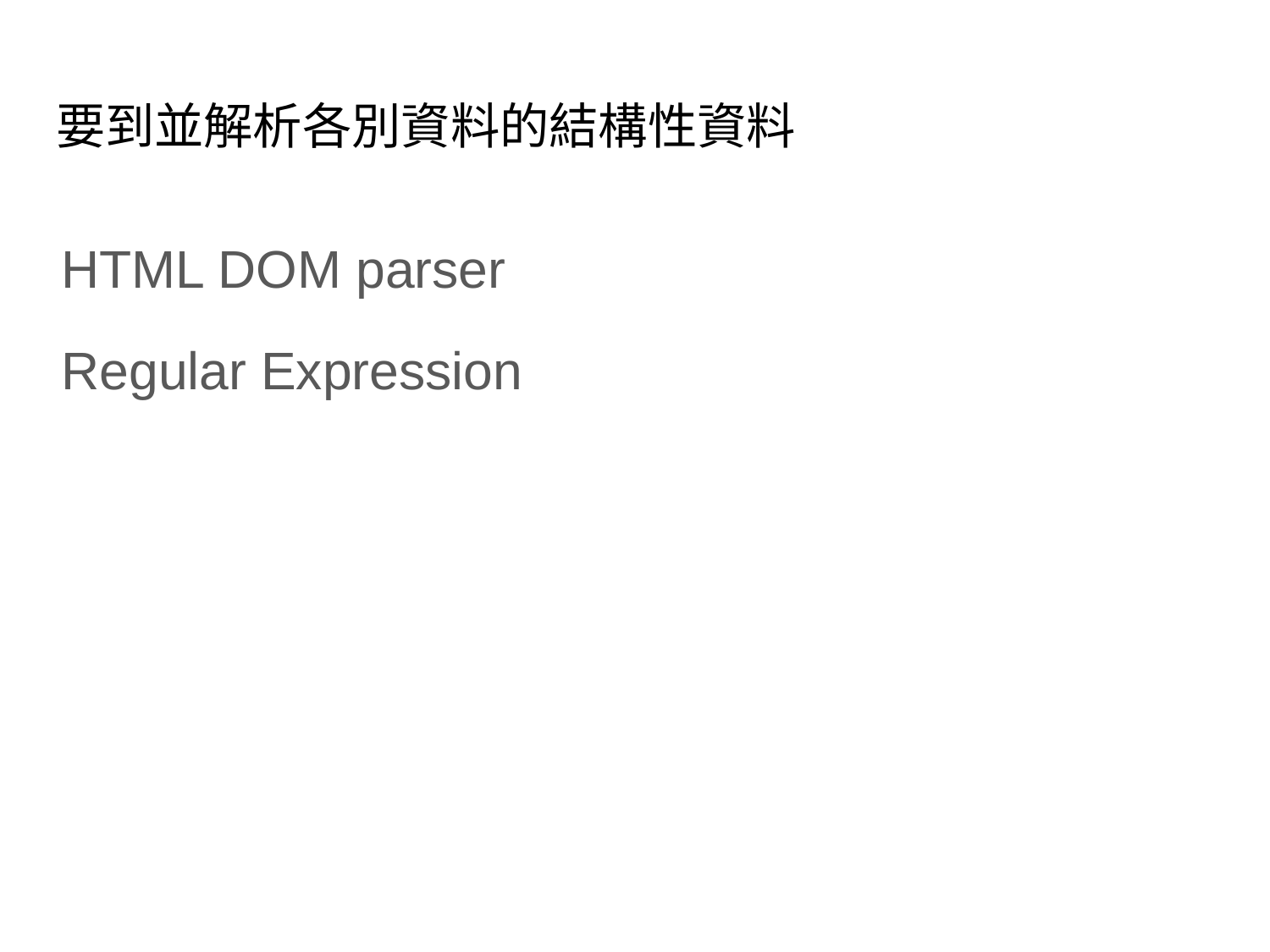

# 要到並解析各別資料的結構性資料
HTML DOM parser
Regular Expression